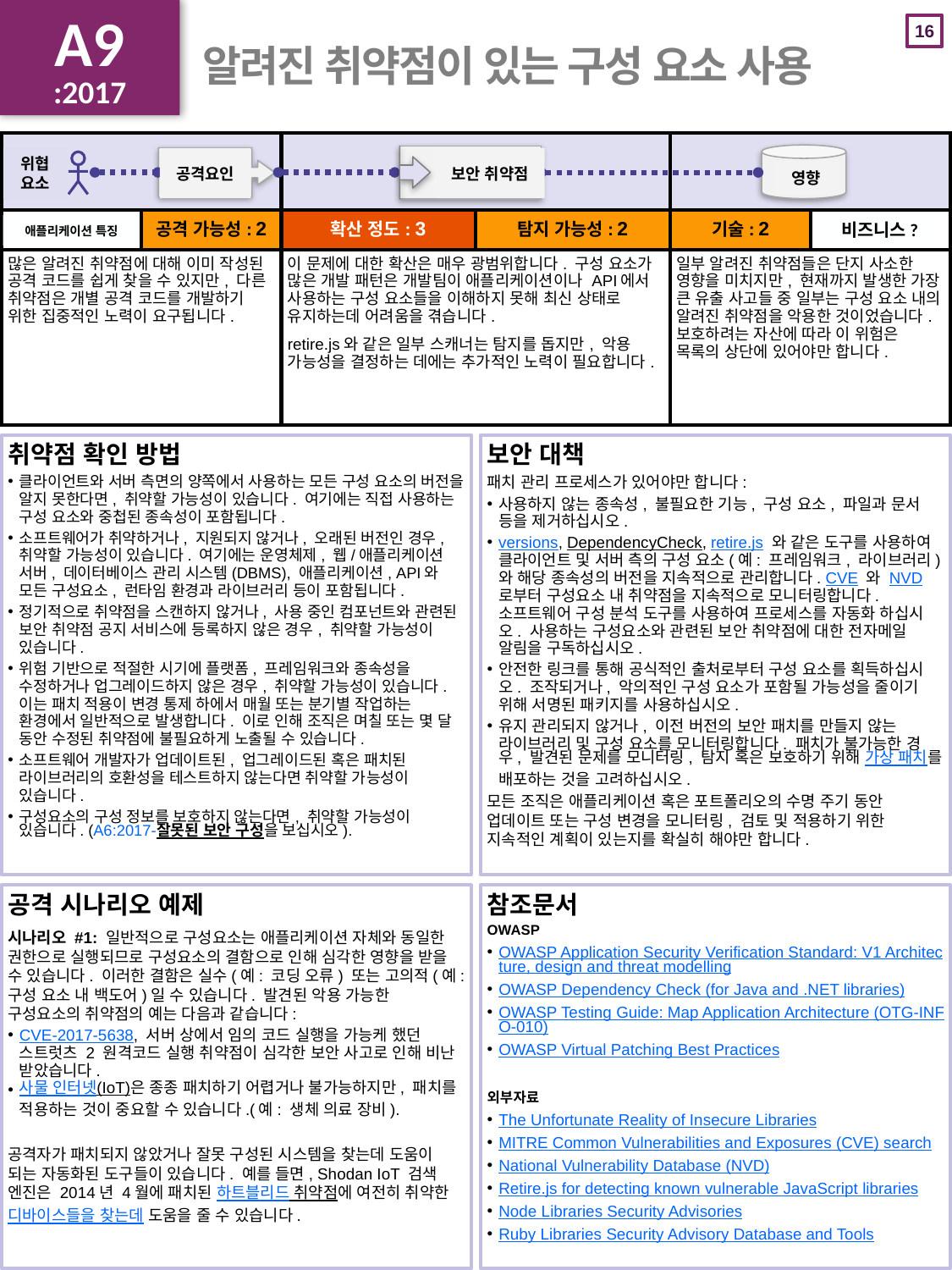

A9
:2017
# 알려진 취약점이 있는 구성 요소 사용
|  |  |  |  |  |  |
| --- | --- | --- | --- | --- | --- |
|  | 공격 가능성: 2 | 확산 정도: 3 | 탐지 가능성: 2 | 기술: 2 |  |
| 많은 알려진 취약점에 대해 이미 작성된 공격 코드를 쉽게 찾을 수 있지만, 다른 취약점은 개별 공격 코드를 개발하기 위한 집중적인 노력이 요구됩니다. |  | 이 문제에 대한 확산은 매우 광범위합니다. 구성 요소가 많은 개발 패턴은 개발팀이 애플리케이션이나 API에서 사용하는 구성 요소들을 이해하지 못해 최신 상태로 유지하는데 어려움을 겪습니다. retire.js와 같은 일부 스캐너는 탐지를 돕지만, 악용 가능성을 결정하는 데에는 추가적인 노력이 필요합니다. |  | 일부 알려진 취약점들은 단지 사소한 영향을 미치지만, 현재까지 발생한 가장 큰 유출 사고들 중 일부는 구성 요소 내의 알려진 취약점을 악용한 것이었습니다. 보호하려는 자산에 따라 이 위험은 목록의 상단에 있어야만 합니다. |  |
위협요소
보안 취약점
공격요인
영향
애플리케이션 특징
비즈니스?
취약점 확인 방법
클라이언트와 서버 측면의 양쪽에서 사용하는 모든 구성 요소의 버전을 알지 못한다면, 취약할 가능성이 있습니다. 여기에는 직접 사용하는 구성 요소와 중첩된 종속성이 포함됩니다.
소프트웨어가 취약하거나, 지원되지 않거나, 오래된 버전인 경우, 취약할 가능성이 있습니다. 여기에는 운영체제, 웹/애플리케이션 서버, 데이터베이스 관리 시스템(DBMS), 애플리케이션, API와 모든 구성요소, 런타임 환경과 라이브러리 등이 포함됩니다.
정기적으로 취약점을 스캔하지 않거나, 사용 중인 컴포넌트와 관련된 보안 취약점 공지 서비스에 등록하지 않은 경우, 취약할 가능성이 있습니다.
위험 기반으로 적절한 시기에 플랫폼, 프레임워크와 종속성을 수정하거나 업그레이드하지 않은 경우, 취약할 가능성이 있습니다. 이는 패치 적용이 변경 통제 하에서 매월 또는 분기별 작업하는 환경에서 일반적으로 발생합니다. 이로 인해 조직은 며칠 또는 몇 달 동안 수정된 취약점에 불필요하게 노출될 수 있습니다.
소프트웨어 개발자가 업데이트된, 업그레이드된 혹은 패치된 라이브러리의 호환성을 테스트하지 않는다면 취약할 가능성이 있습니다.
구성요소의 구성 정보를 보호하지 않는다면, 취약할 가능성이 있습니다. (A6:2017-잘못된 보안 구성을 보십시오).
보안 대책
패치 관리 프로세스가 있어야만 합니다:
사용하지 않는 종속성, 불필요한 기능, 구성 요소, 파일과 문서 등을 제거하십시오.
versions, DependencyCheck, retire.js 와 같은 도구를 사용하여 클라이언트 및 서버 측의 구성 요소(예: 프레임워크, 라이브러리) 와 해당 종속성의 버전을 지속적으로 관리합니다. CVE 와 NVD로부터 구성요소 내 취약점을 지속적으로 모니터링합니다. 소프트웨어 구성 분석 도구를 사용하여 프로세스를 자동화 하십시오. 사용하는 구성요소와 관련된 보안 취약점에 대한 전자메일 알림을 구독하십시오.
안전한 링크를 통해 공식적인 출처로부터 구성 요소를 획득하십시오. 조작되거나, 악의적인 구성 요소가 포함될 가능성을 줄이기 위해 서명된 패키지를 사용하십시오.
유지 관리되지 않거나, 이전 버전의 보안 패치를 만들지 않는 라이브러리 및 구성 요소를 모니터링합니다. 패치가 불가능한 경우, 발견된 문제를 모니터링, 탐지 혹은 보호하기 위해 가상 패치를 배포하는 것을 고려하십시오.
모든 조직은 애플리케이션 혹은 포트폴리오의 수명 주기 동안 업데이트 또는 구성 변경을 모니터링, 검토 및 적용하기 위한 지속적인 계획이 있는지를 확실히 해야만 합니다.
공격 시나리오 예제
시나리오 #1: 일반적으로 구성요소는 애플리케이션 자체와 동일한 권한으로 실행되므로 구성요소의 결함으로 인해 심각한 영향을 받을 수 있습니다. 이러한 결함은 실수(예: 코딩 오류) 또는 고의적(예: 구성 요소 내 백도어)일 수 있습니다. 발견된 악용 가능한 구성요소의 취약점의 예는 다음과 같습니다:
CVE-2017-5638, 서버 상에서 임의 코드 실행을 가능케 했던 스트럿츠 2 원격코드 실행 취약점이 심각한 보안 사고로 인해 비난 받았습니다.
사물 인터넷(IoT)은 종종 패치하기 어렵거나 불가능하지만, 패치를 적용하는 것이 중요할 수 있습니다.(예: 생체 의료 장비).

공격자가 패치되지 않았거나 잘못 구성된 시스템을 찾는데 도움이 되는 자동화된 도구들이 있습니다. 예를 들면, Shodan IoT 검색 엔진은 2014년 4월에 패치된 하트블리드 취약점에 여전히 취약한 디바이스들을 찾는데 도움을 줄 수 있습니다.

참조문서
OWASP
OWASP Application Security Verification Standard: V1 Architecture, design and threat modelling
OWASP Dependency Check (for Java and .NET libraries)
OWASP Testing Guide: Map Application Architecture (OTG-INFO-010)
OWASP Virtual Patching Best Practices

외부자료
The Unfortunate Reality of Insecure Libraries
MITRE Common Vulnerabilities and Exposures (CVE) search
National Vulnerability Database (NVD)
Retire.js for detecting known vulnerable JavaScript libraries
Node Libraries Security Advisories
Ruby Libraries Security Advisory Database and Tools